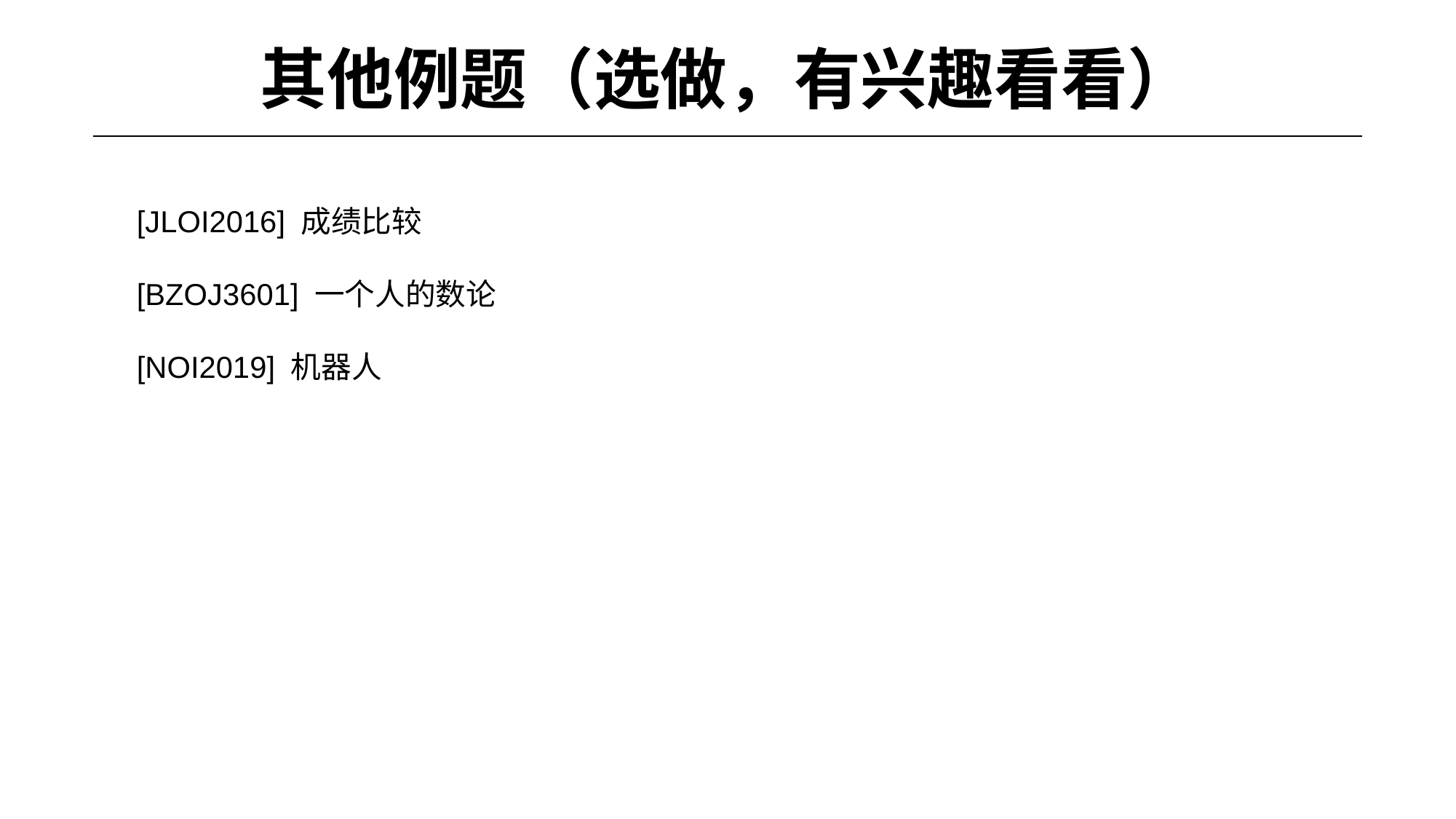

# 其他例题（选做，有兴趣看看）
[JLOI2016] 成绩比较

[BZOJ3601] 一个人的数论

[NOI2019] 机器人